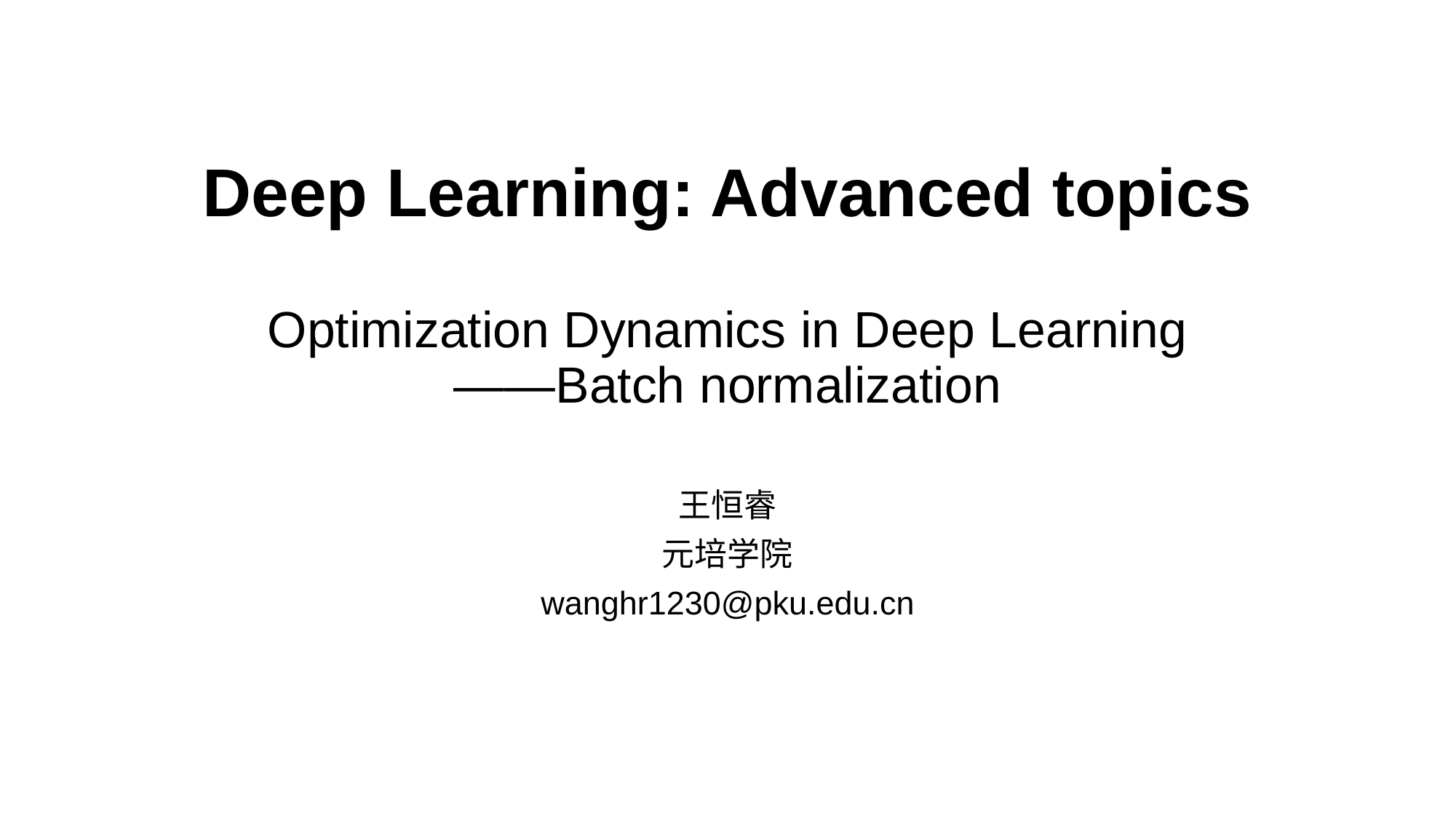

# Deep Learning: Advanced topics Optimization Dynamics in Deep Learning ——Batch normalization

王恒睿
元培学院
wanghr1230@pku.edu.cn